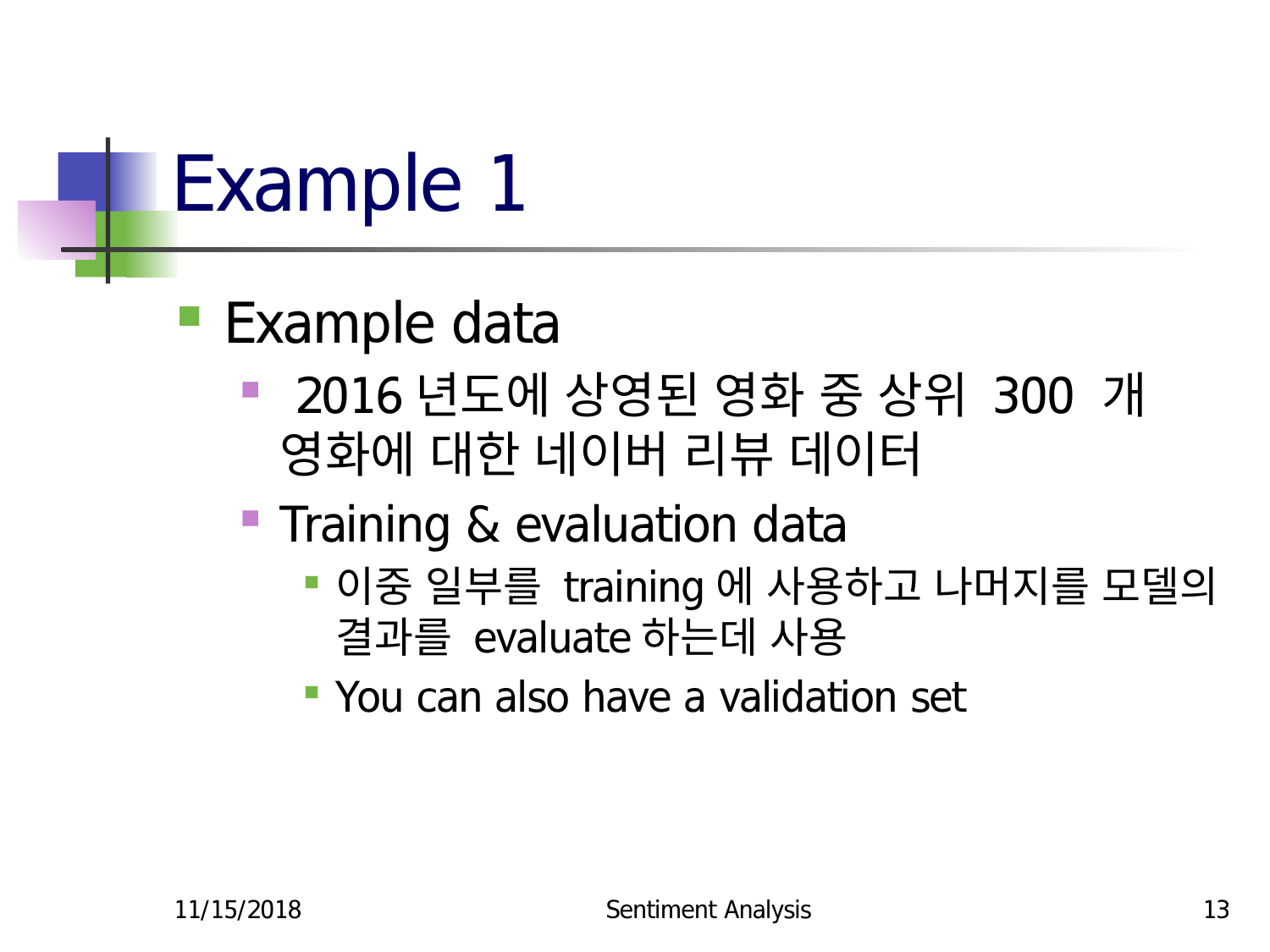

# Example 1
Example data
 2016년도에 상영된 영화 중 상위 300 개 영화에 대한 네이버 리뷰 데이터
Training & evaluation data
이중 일부를 training에 사용하고 나머지를 모델의 결과를 evaluate하는데 사용
You can also have a validation set
11/15/2018
Sentiment Analysis
13